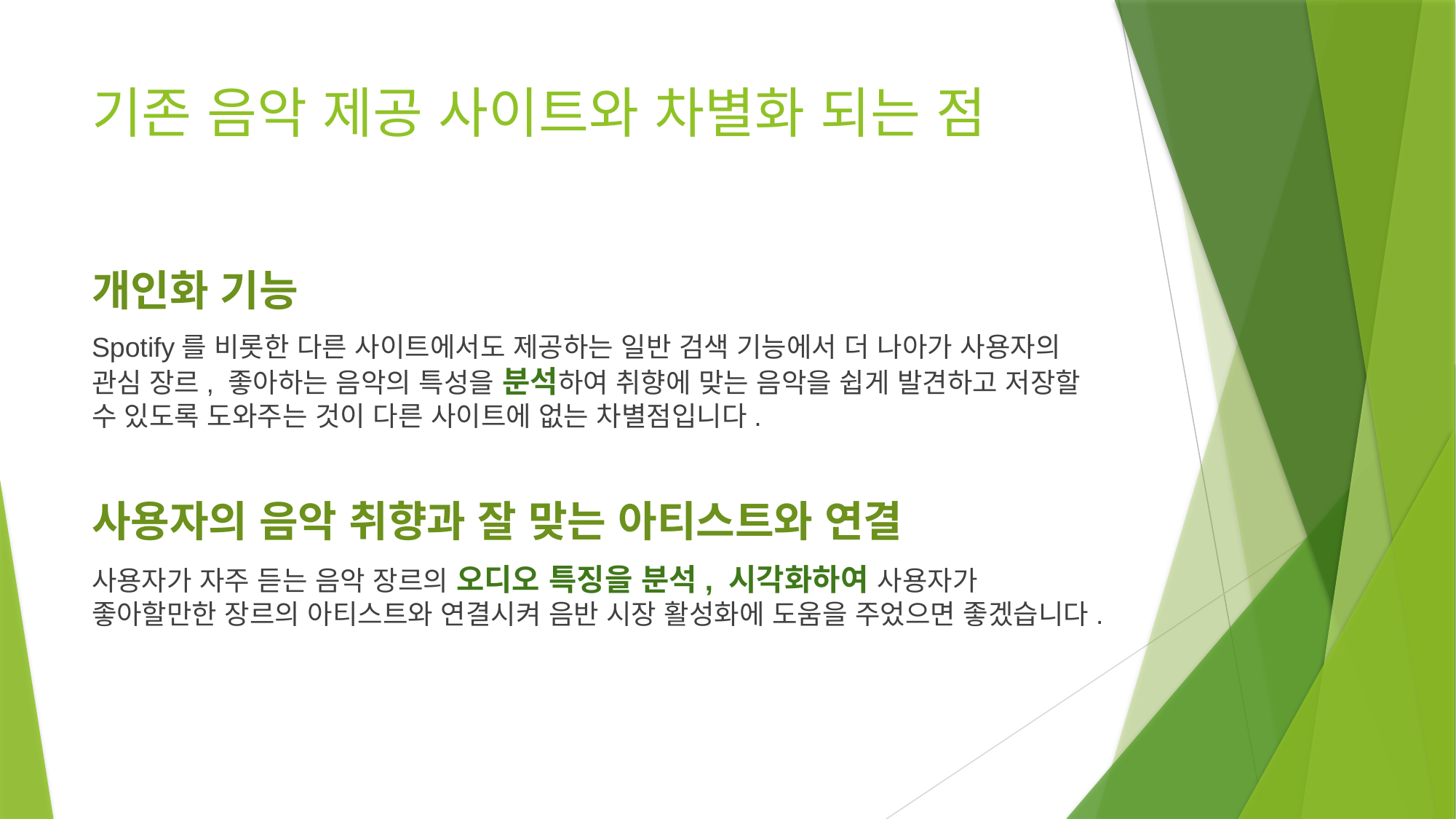

# 기존 음악 제공 사이트와 차별화 되는 점
개인화 기능
Spotify를 비롯한 다른 사이트에서도 제공하는 일반 검색 기능에서 더 나아가 사용자의 관심 장르, 좋아하는 음악의 특성을 분석하여 취향에 맞는 음악을 쉽게 발견하고 저장할 수 있도록 도와주는 것이 다른 사이트에 없는 차별점입니다.

사용자의 음악 취향과 잘 맞는 아티스트와 연결
사용자가 자주 듣는 음악 장르의 오디오 특징을 분석, 시각화하여 사용자가 좋아할만한 장르의 아티스트와 연결시켜 음반 시장 활성화에 도움을 주었으면 좋겠습니다.